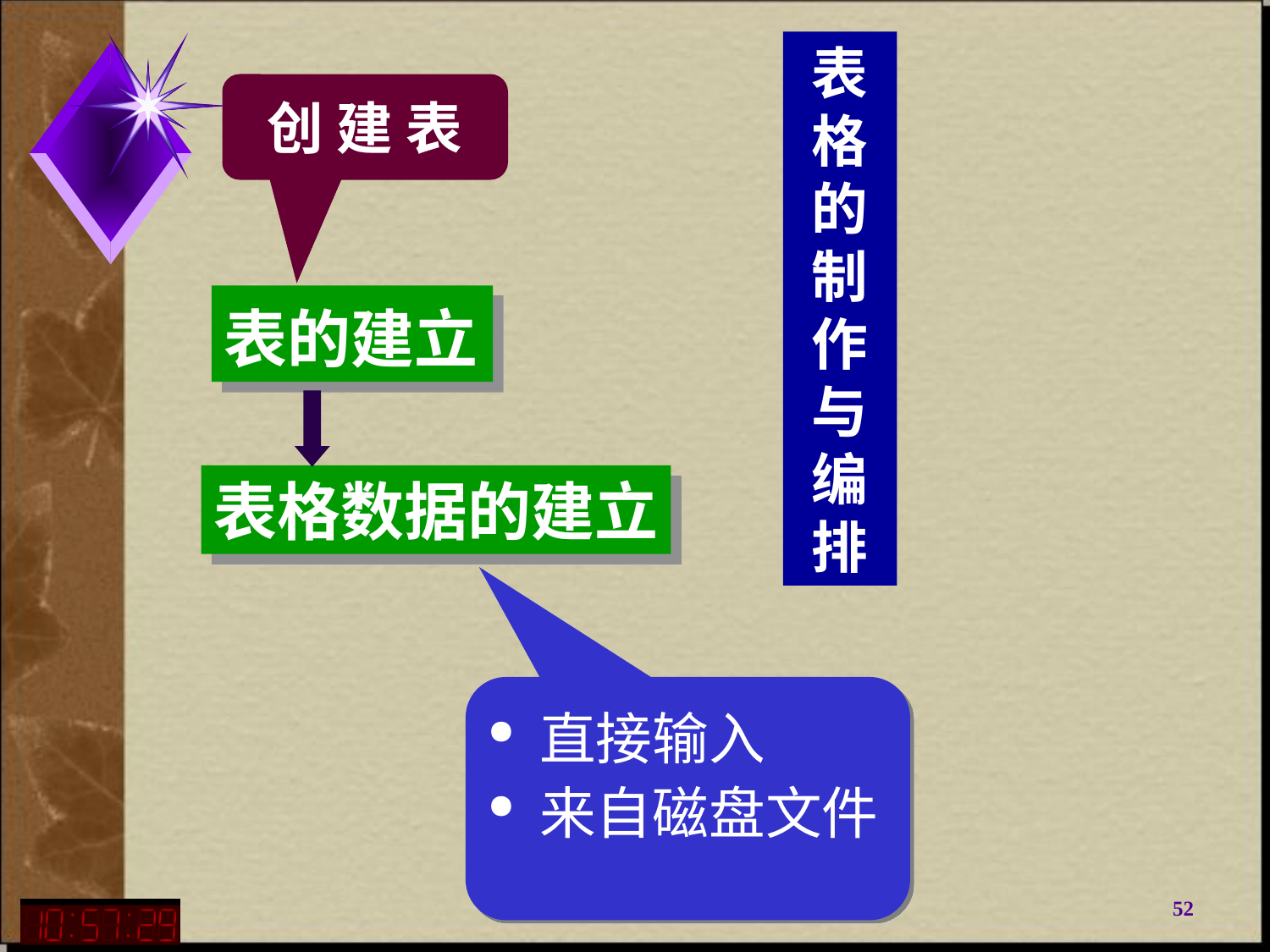

表
格
的
制
作
与
编
排
创 建 表
表的建立

表格数据的建立
 直接输入
 来自磁盘文件

52